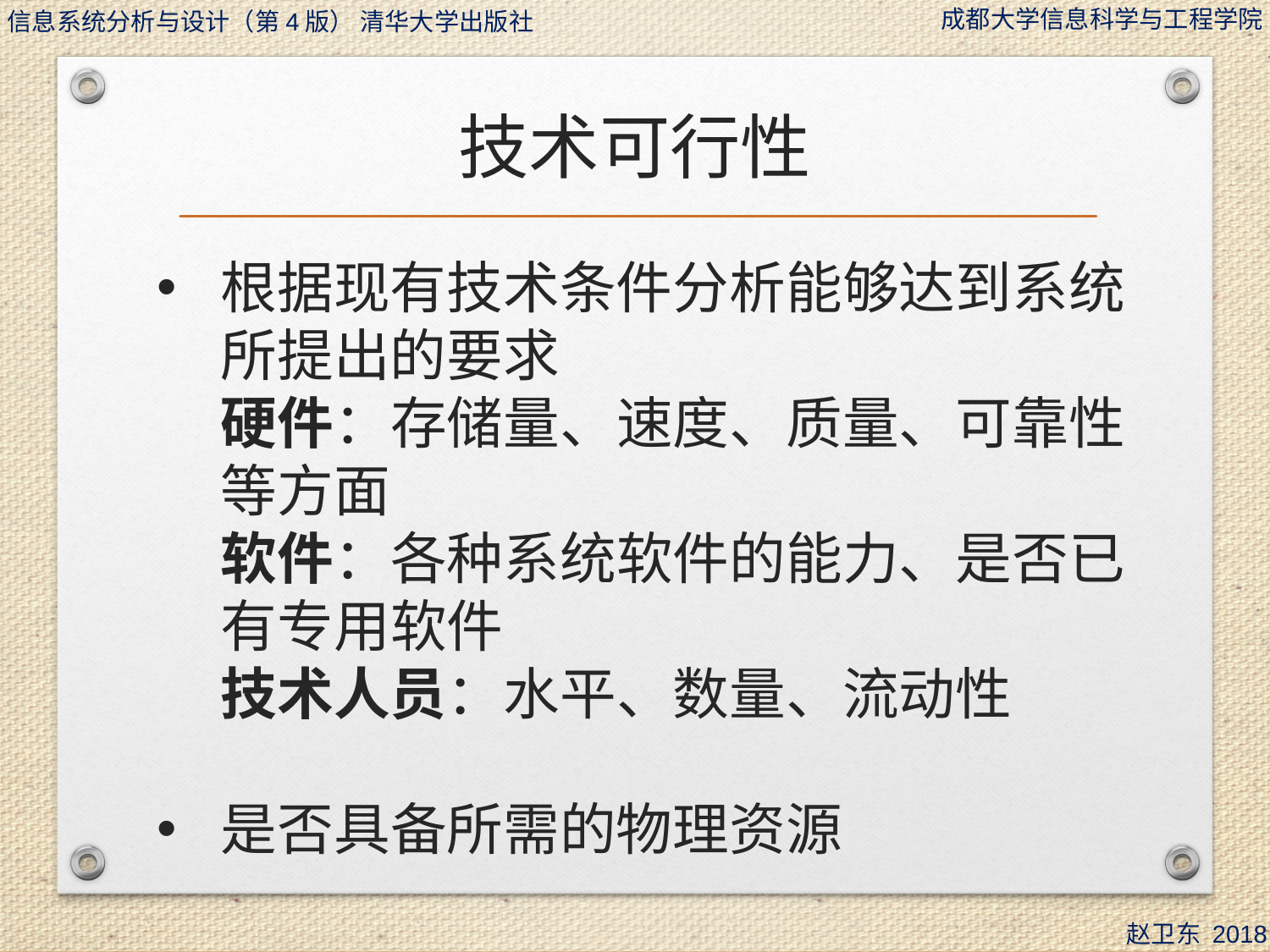

# 技术可行性
根据现有技术条件分析能够达到系统所提出的要求
硬件：存储量、速度、质量、可靠性等方面
软件：各种系统软件的能力、是否已有专用软件
技术人员：水平、数量、流动性

是否具备所需的物理资源